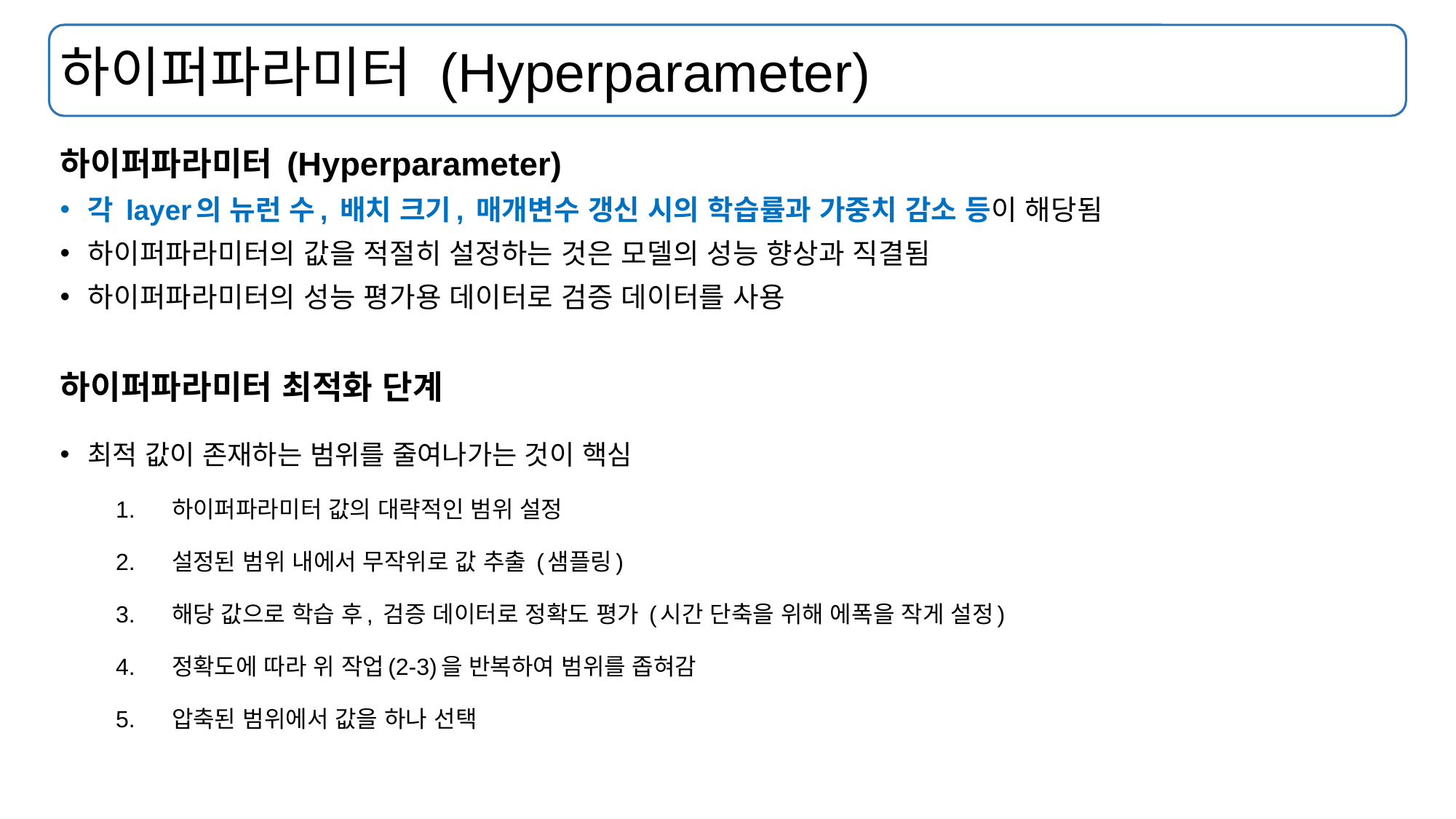

# 하이퍼파라미터 (Hyperparameter)
하이퍼파라미터 (Hyperparameter)
각 layer의 뉴런 수, 배치 크기, 매개변수 갱신 시의 학습률과 가중치 감소 등이 해당됨
하이퍼파라미터의 값을 적절히 설정하는 것은 모델의 성능 향상과 직결됨
하이퍼파라미터의 성능 평가용 데이터로 검증 데이터를 사용

하이퍼파라미터 최적화 단계
최적 값이 존재하는 범위를 줄여나가는 것이 핵심
하이퍼파라미터 값의 대략적인 범위 설정
설정된 범위 내에서 무작위로 값 추출 (샘플링)
해당 값으로 학습 후, 검증 데이터로 정확도 평가 (시간 단축을 위해 에폭을 작게 설정)
정확도에 따라 위 작업(2-3)을 반복하여 범위를 좁혀감
압축된 범위에서 값을 하나 선택